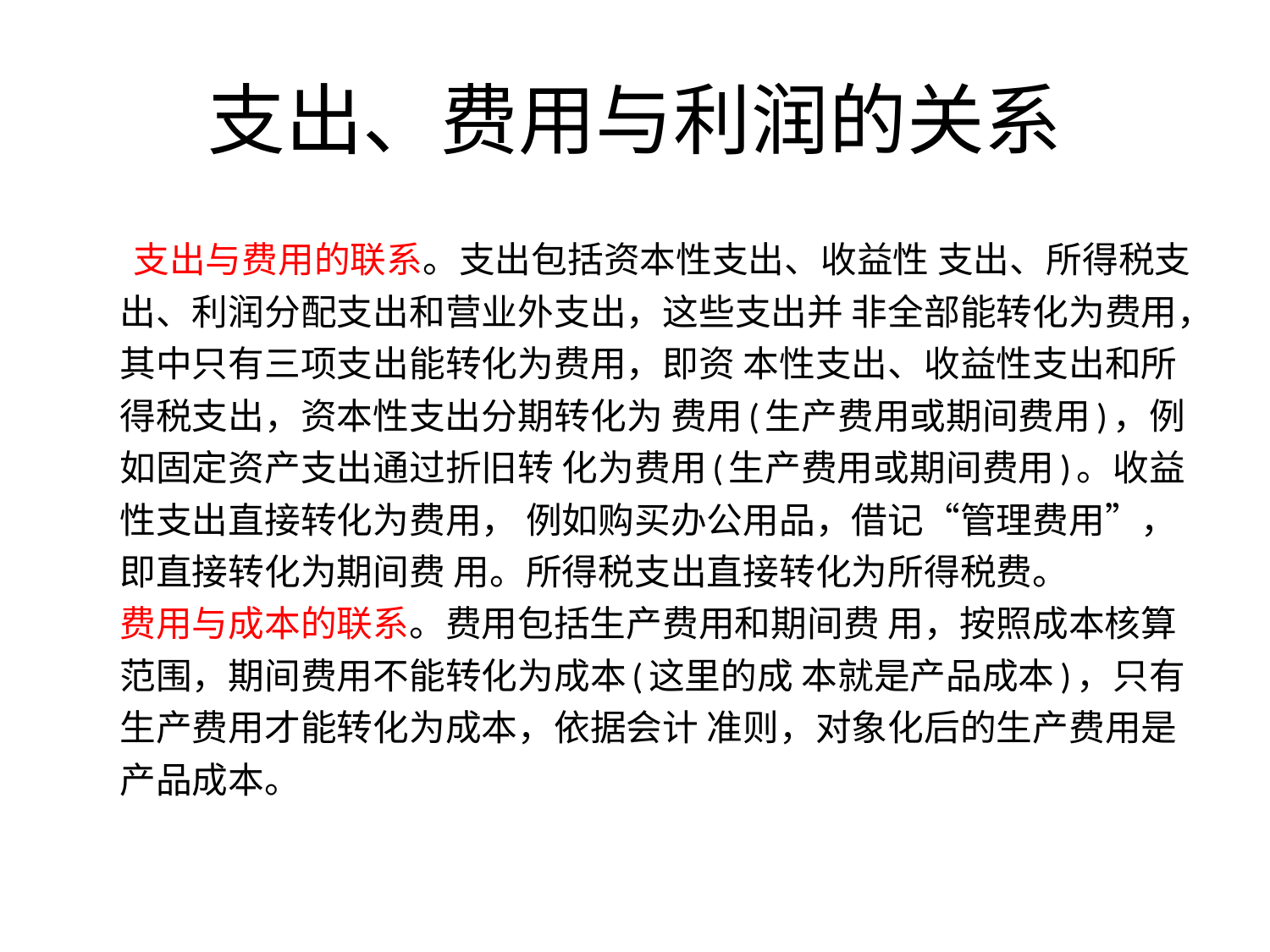

# 支出、费用与利润的关系
	 支出与费用的联系。支出包括资本性支出、收益性 支出、所得税支出、利润分配支出和营业外支出，这些支出并 非全部能转化为费用，其中只有三项支出能转化为费用，即资 本性支出、收益性支出和所得税支出，资本性支出分期转化为 费用(生产费用或期间费用)，例如固定资产支出通过折旧转 化为费用(生产费用或期间费用)。收益性支出直接转化为费用， 例如购买办公用品，借记“管理费用”，即直接转化为期间费 用。所得税支出直接转化为所得税费。
费用与成本的联系。费用包括生产费用和期间费 用，按照成本核算范围，期间费用不能转化为成本(这里的成 本就是产品成本)，只有生产费用才能转化为成本，依据会计 准则，对象化后的生产费用是产品成本。